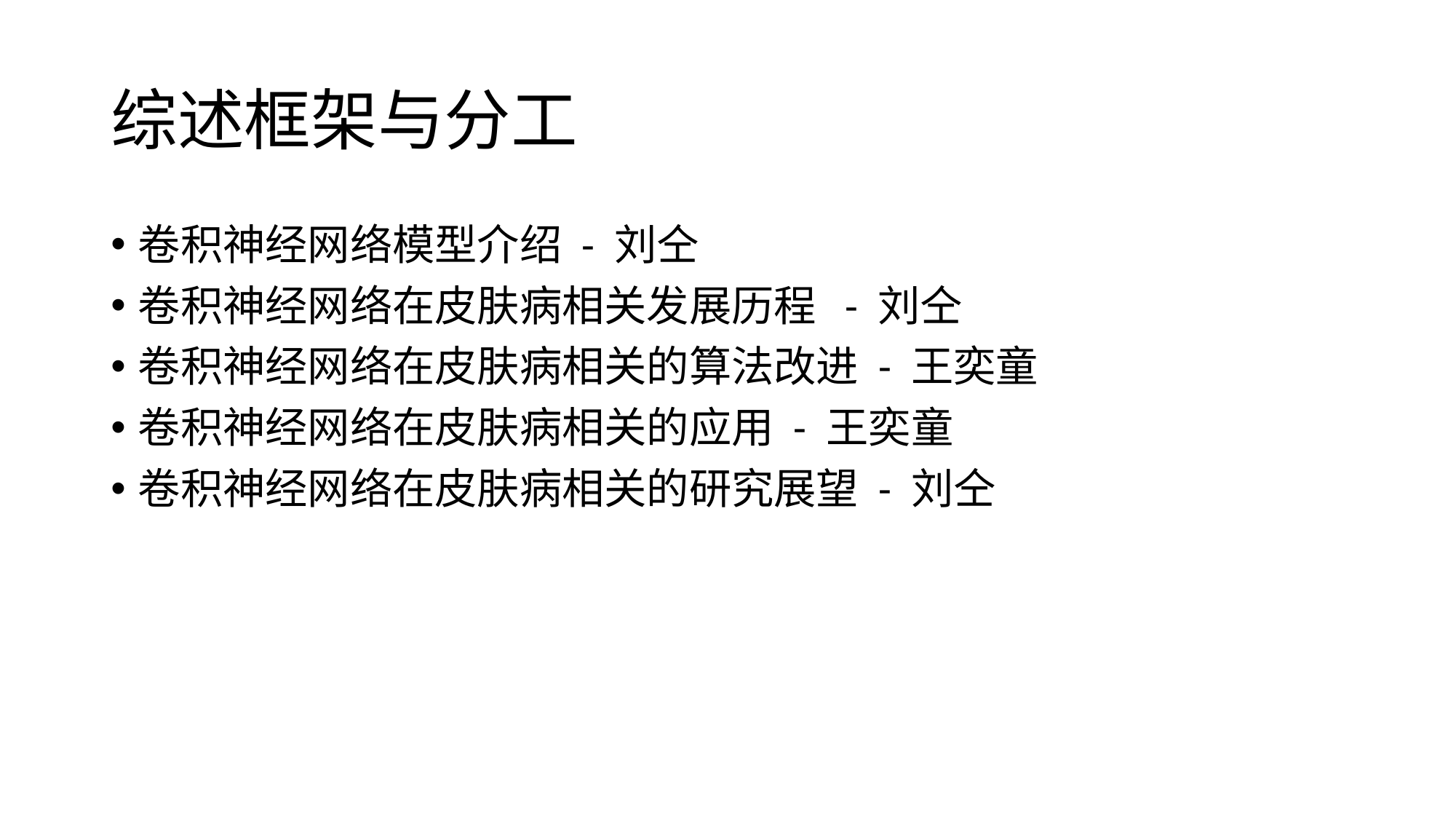

# 综述框架与分工
卷积神经网络模型介绍 - 刘仝
卷积神经网络在皮肤病相关发展历程  - 刘仝
卷积神经网络在皮肤病相关的算法改进 - 王奕童
卷积神经网络在皮肤病相关的应用 - 王奕童
卷积神经网络在皮肤病相关的研究展望 - 刘仝